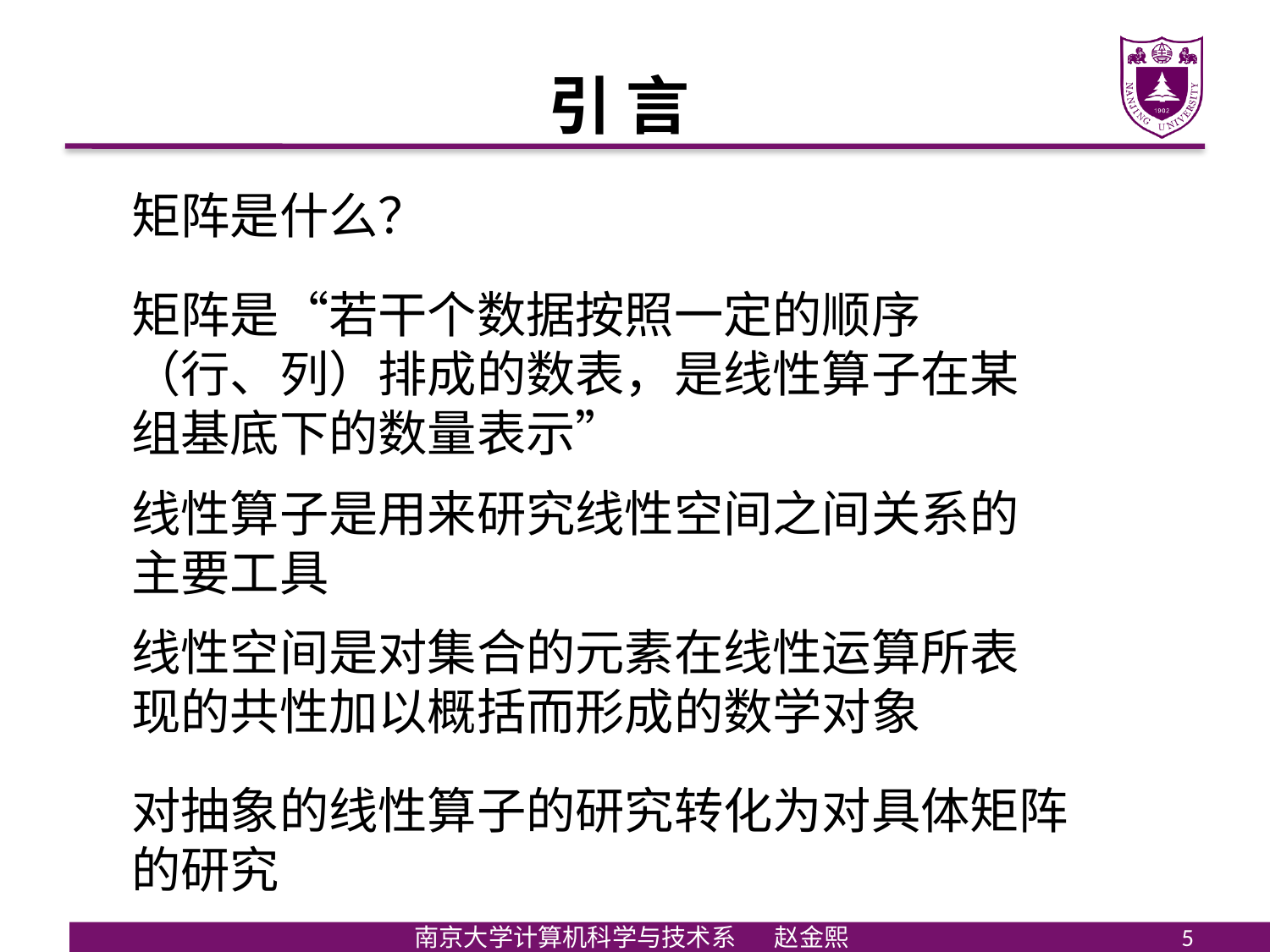

引 言
矩阵是什么？
矩阵是“若干个数据按照一定的顺序（行、列）排成的数表，是线性算子在某组基底下的数量表示”
线性算子是用来研究线性空间之间关系的主要工具
线性空间是对集合的元素在线性运算所表
现的共性加以概括而形成的数学对象
对抽象的线性算子的研究转化为对具体矩阵的研究